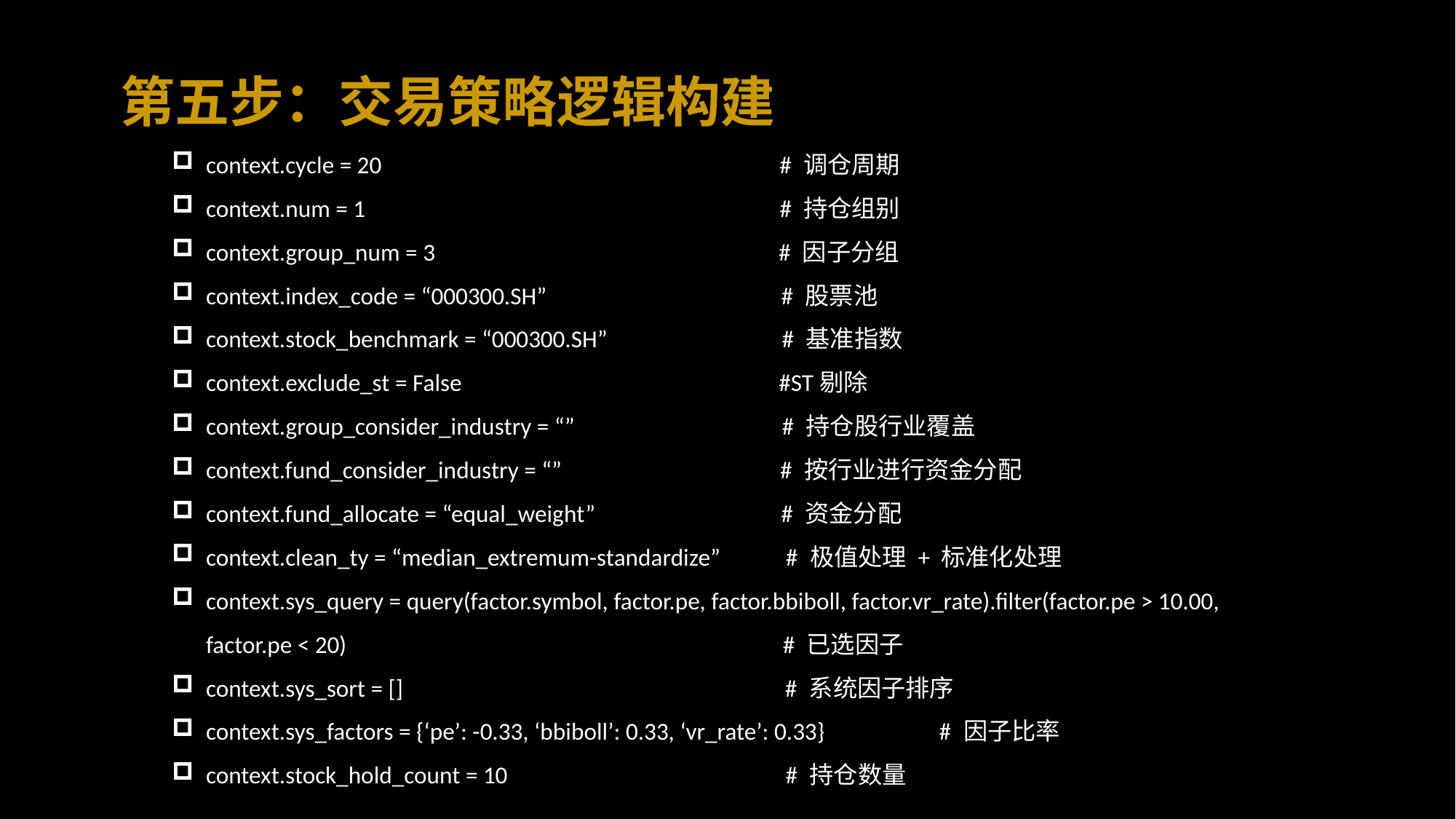

第五步：交易策略逻辑构建
context.cycle = 20                                                                         # 调仓周期
context.num = 1                                                                            # 持仓组别
context.group_num = 3                                                               # 因子分组
context.index_code = “000300.SH”                                           # 股票池
context.stock_benchmark = “000300.SH”                                # 基准指数
context.exclude_st = False                                                          #ST剔除
context.group_consider_industry = “”                                      # 持仓股行业覆盖
context.fund_consider_industry = “”                                        # 按行业进行资金分配
context.fund_allocate = “equal_weight”                                  # 资金分配
context.clean_ty = “median_extremum-standardize”            # 极值处理 + 标准化处理
context.sys_query = query(factor.symbol, factor.pe, factor.bbiboll, factor.vr_rate).filter(factor.pe > 10.00, factor.pe < 20)                                                                                # 已选因子
context.sys_sort = []                                                                      # 系统因子排序
context.sys_factors = {‘pe’: -0.33, ‘bbiboll’: 0.33, ‘vr_rate’: 0.33}                     # 因子比率
context.stock_hold_count = 10                                                   # 持仓数量